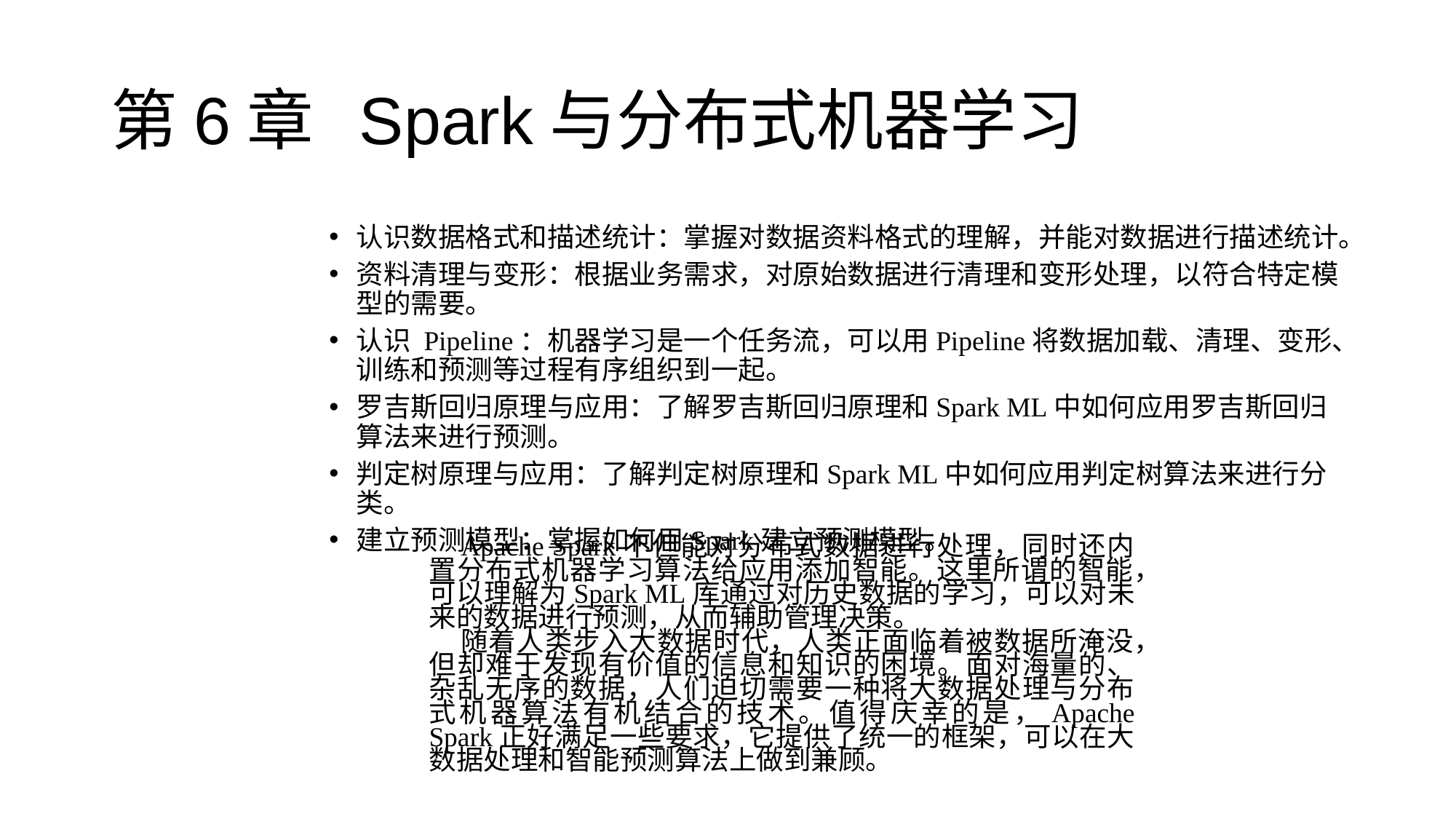

# 第6章  Spark与分布式机器学习
认识数据格式和描述统计：掌握对数据资料格式的理解，并能对数据进行描述统计。
资料清理与变形：根据业务需求，对原始数据进行清理和变形处理，以符合特定模型的需要。
认识 Pipeline：机器学习是一个任务流，可以用Pipeline将数据加载、清理、变形、训练和预测等过程有序组织到一起。
罗吉斯回归原理与应用：了解罗吉斯回归原理和Spark ML中如何应用罗吉斯回归算法来进行预测。
判定树原理与应用：了解判定树原理和Spark ML中如何应用判定树算法来进行分类。
建立预测模型：掌握如何用Spark建立预测模型。
Apache Spark不但能对分布式数据进行处理，同时还内置分布式机器学习算法给应用添加智能。这里所谓的智能，可以理解为Spark ML库通过对历史数据的学习，可以对未来的数据进行预测，从而辅助管理决策。
随着人类步入大数据时代，人类正面临着被数据所淹没，但却难于发现有价值的信息和知识的困境。面对海量的、杂乱无序的数据，人们迫切需要一种将大数据处理与分布式机器算法有机结合的技术。值得庆幸的是，Apache Spark正好满足一些要求，它提供了统一的框架，可以在大数据处理和智能预测算法上做到兼顾。